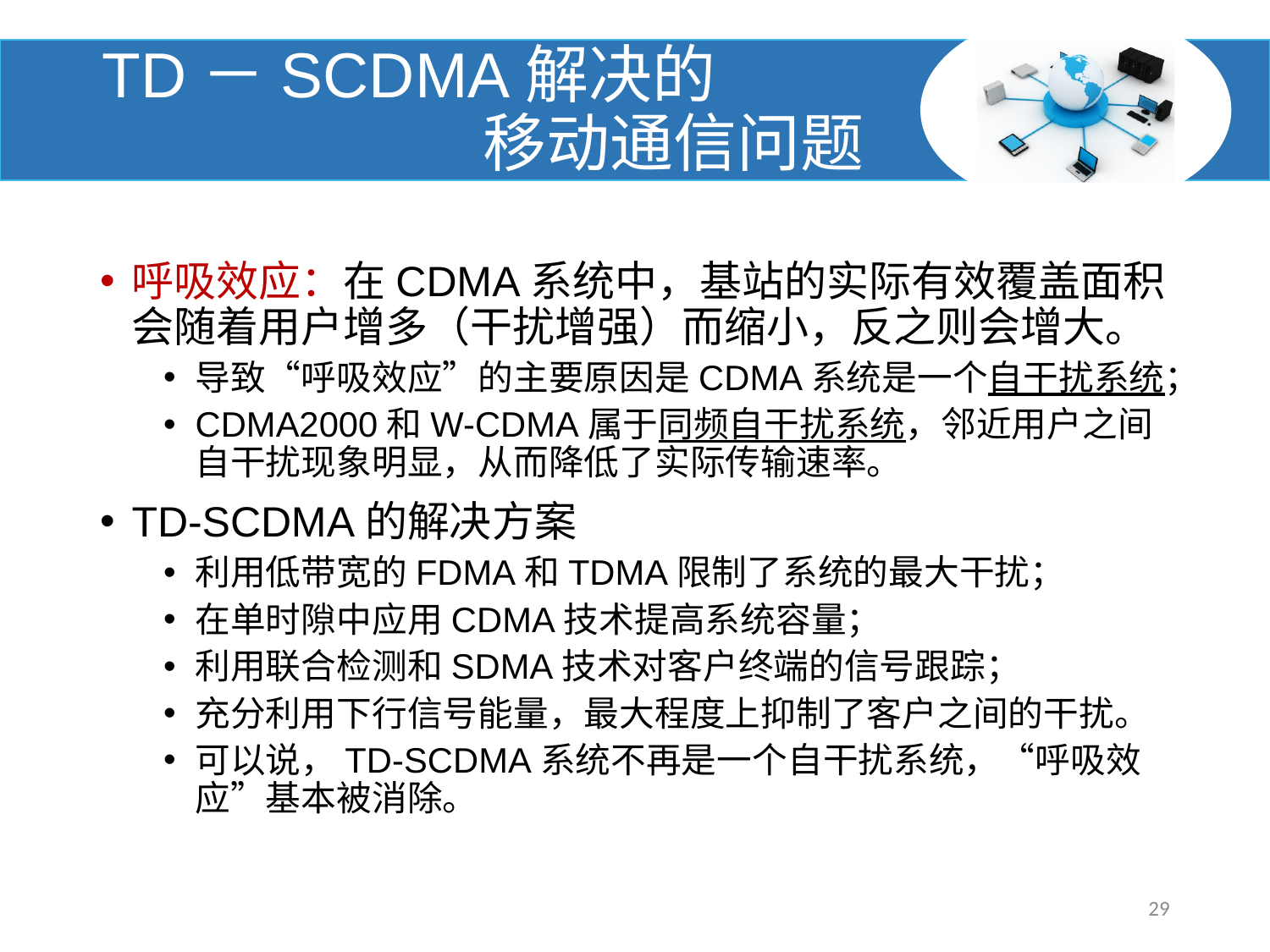

# TD－SCDMA解决的 移动通信问题
呼吸效应：在CDMA系统中，基站的实际有效覆盖面积会随着用户增多（干扰增强）而缩小，反之则会增大。
导致“呼吸效应”的主要原因是CDMA系统是一个自干扰系统；
CDMA2000和W-CDMA属于同频自干扰系统，邻近用户之间自干扰现象明显，从而降低了实际传输速率。
TD-SCDMA的解决方案
利用低带宽的FDMA和TDMA限制了系统的最大干扰；
在单时隙中应用CDMA技术提高系统容量；
利用联合检测和SDMA技术对客户终端的信号跟踪；
充分利用下行信号能量，最大程度上抑制了客户之间的干扰。
可以说，TD-SCDMA系统不再是一个自干扰系统，“呼吸效应”基本被消除。

29